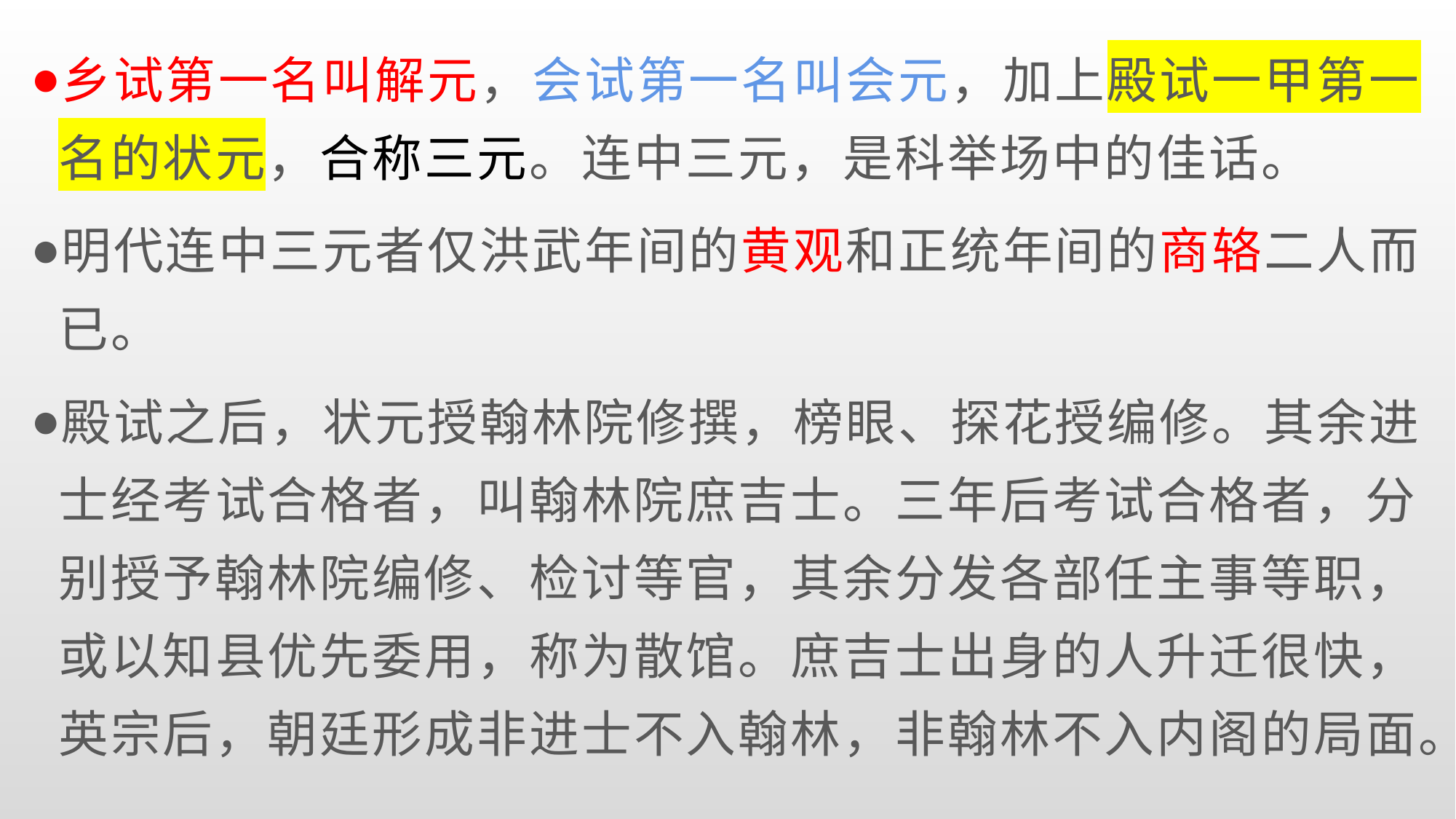

乡试第一名叫解元，会试第一名叫会元，加上殿试一甲第一名的状元，合称三元。连中三元，是科举场中的佳话。
明代连中三元者仅洪武年间的黄观和正统年间的商辂二人而已。
殿试之后，状元授翰林院修撰，榜眼、探花授编修。其余进士经考试合格者，叫翰林院庶吉士。三年后考试合格者，分别授予翰林院编修、检讨等官，其余分发各部任主事等职，或以知县优先委用，称为散馆。庶吉士出身的人升迁很快，英宗后，朝廷形成非进士不入翰林，非翰林不入内阁的局面。